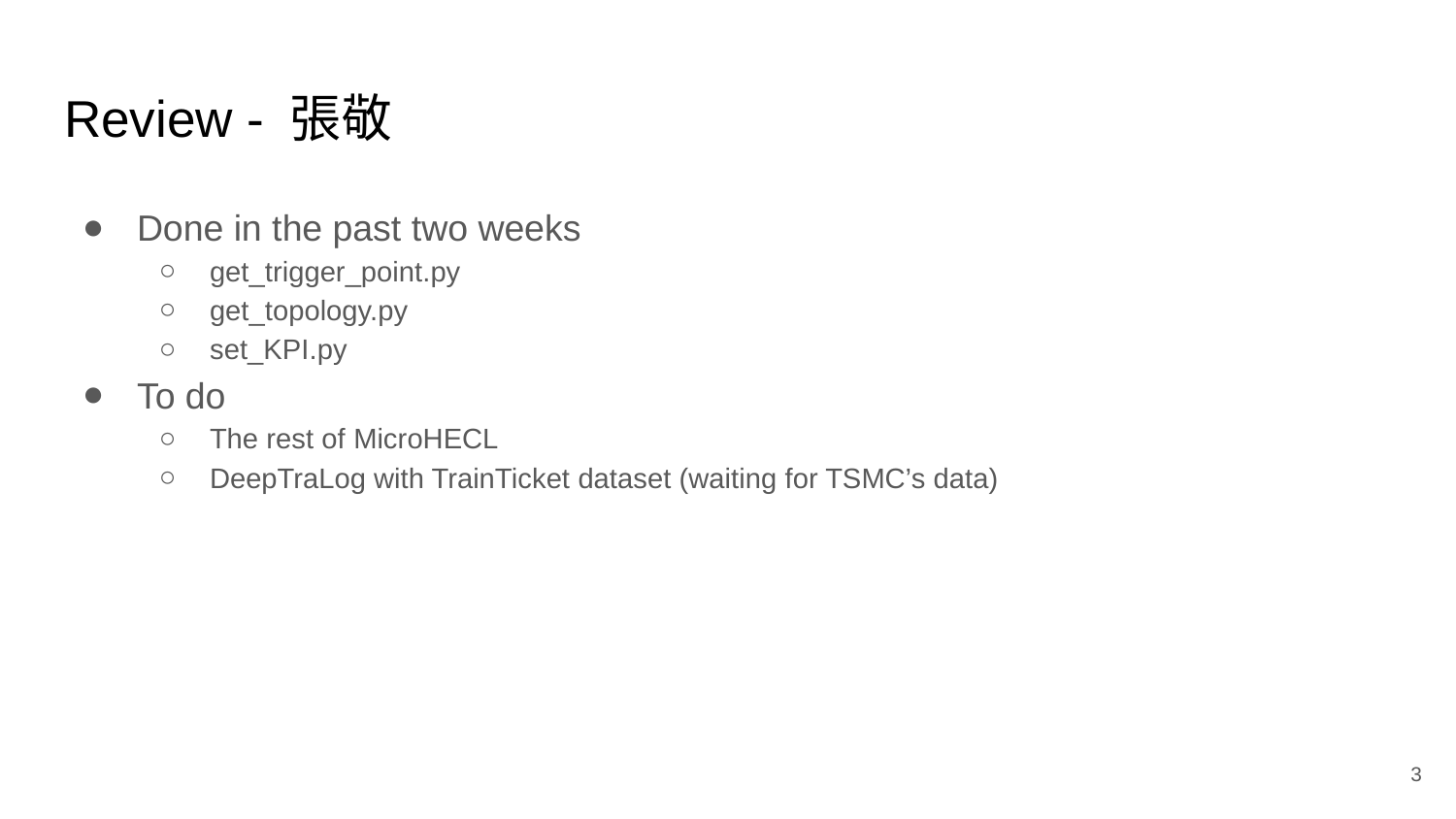

# Review - 張敬
Done in the past two weeks
get_trigger_point.py
get_topology.py
set_KPI.py
To do
The rest of MicroHECL
DeepTraLog with TrainTicket dataset (waiting for TSMC’s data)
3